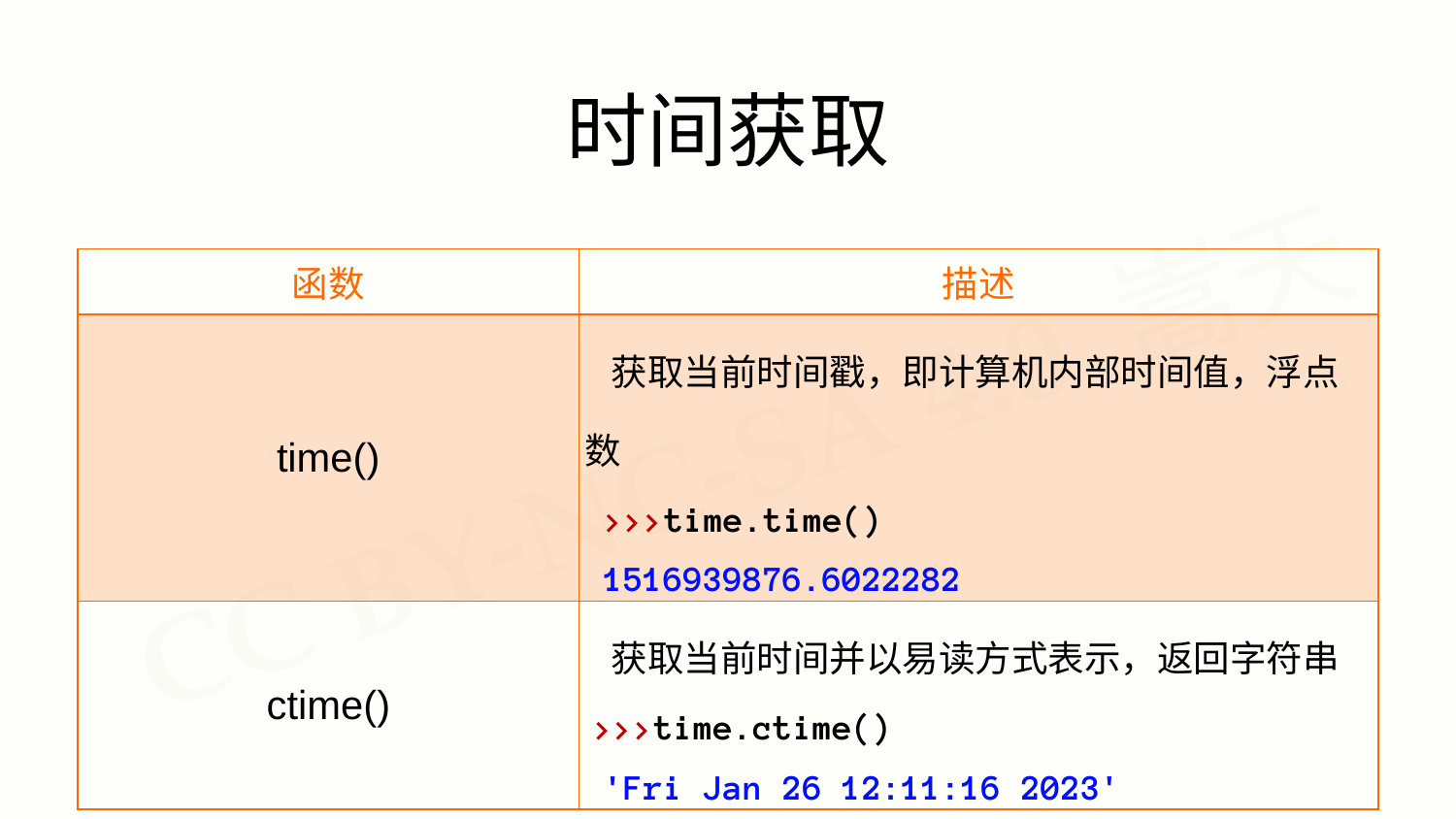

时间获取
| 函数 | 描述 |
| --- | --- |
| time() | 获取当前时间戳，即计算机内部时间值，浮点数 >>>time.time() 1516939876.6022282 |
| ctime() | 获取当前时间并以易读方式表示，返回字符串 >>>time.ctime() 'Fri Jan 26 12:11:16 2023' |